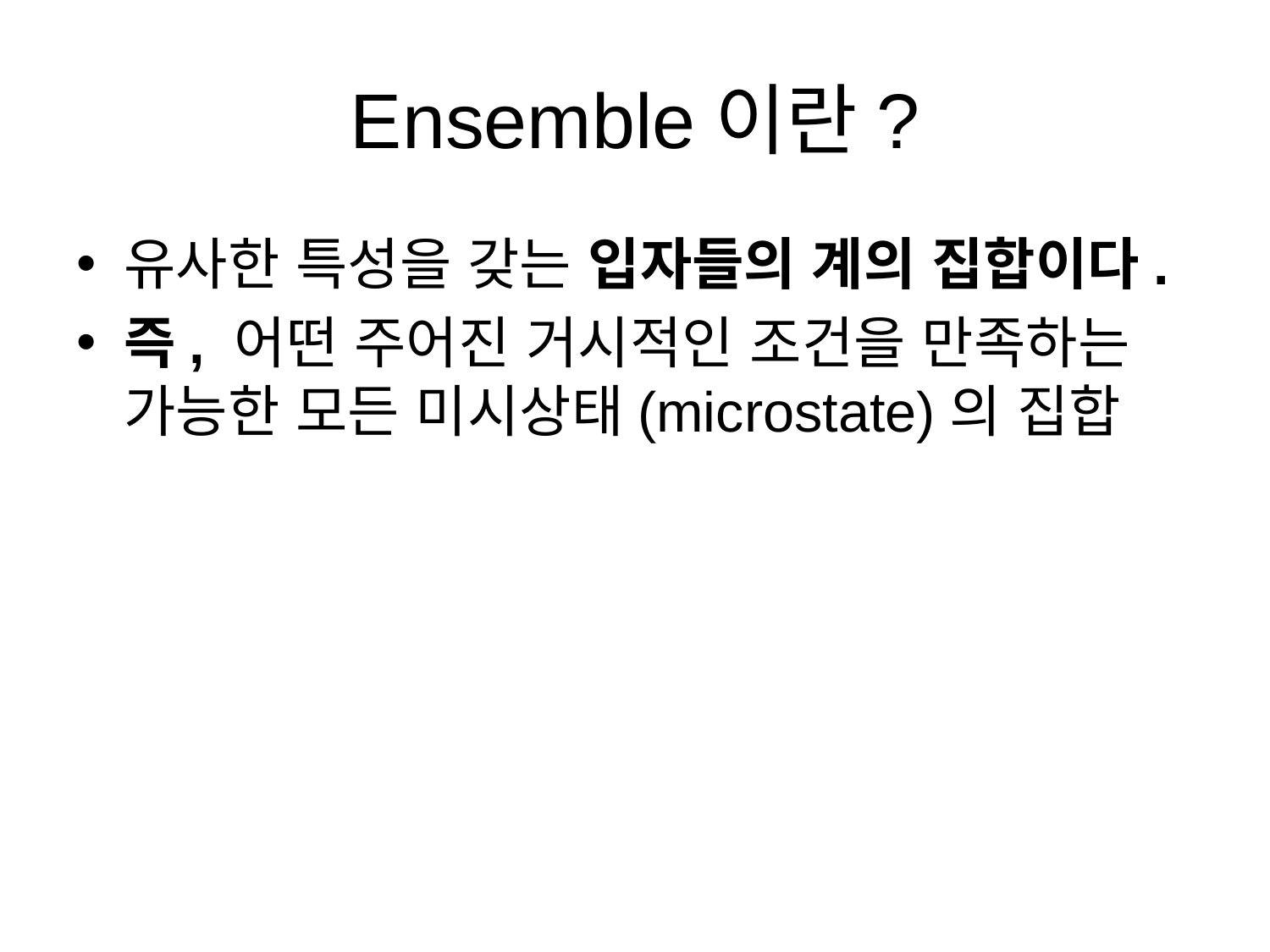

# Ensemble이란?
유사한 특성을 갖는 입자들의 계의 집합이다.
즉, 어떤 주어진 거시적인 조건을 만족하는 가능한 모든 미시상태(microstate)의 집합